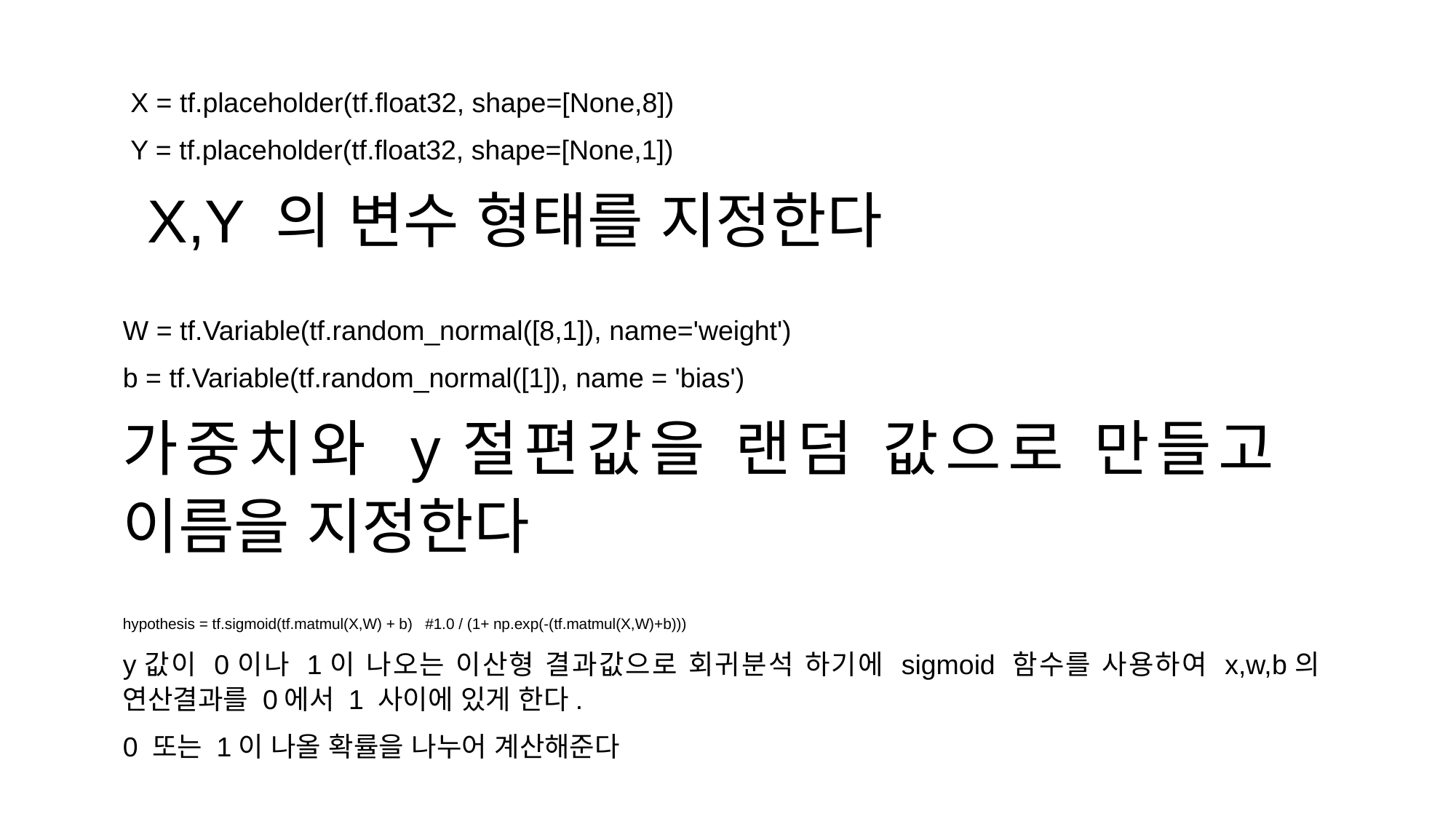

X = tf.placeholder(tf.float32, shape=[None,8])
Y = tf.placeholder(tf.float32, shape=[None,1])
 X,Y 의 변수 형태를 지정한다
W = tf.Variable(tf.random_normal([8,1]), name='weight')
b = tf.Variable(tf.random_normal([1]), name = 'bias')
가중치와 y절편값을 랜덤 값으로 만들고 이름을 지정한다
hypothesis = tf.sigmoid(tf.matmul(X,W) + b)   #1.0 / (1+ np.exp(-(tf.matmul(X,W)+b)))
y값이 0이나 1이 나오는 이산형 결과값으로 회귀분석 하기에 sigmoid 함수를 사용하여 x,w,b의 연산결과를 0에서 1 사이에 있게 한다.
0 또는 1이 나올 확률을 나누어 계산해준다